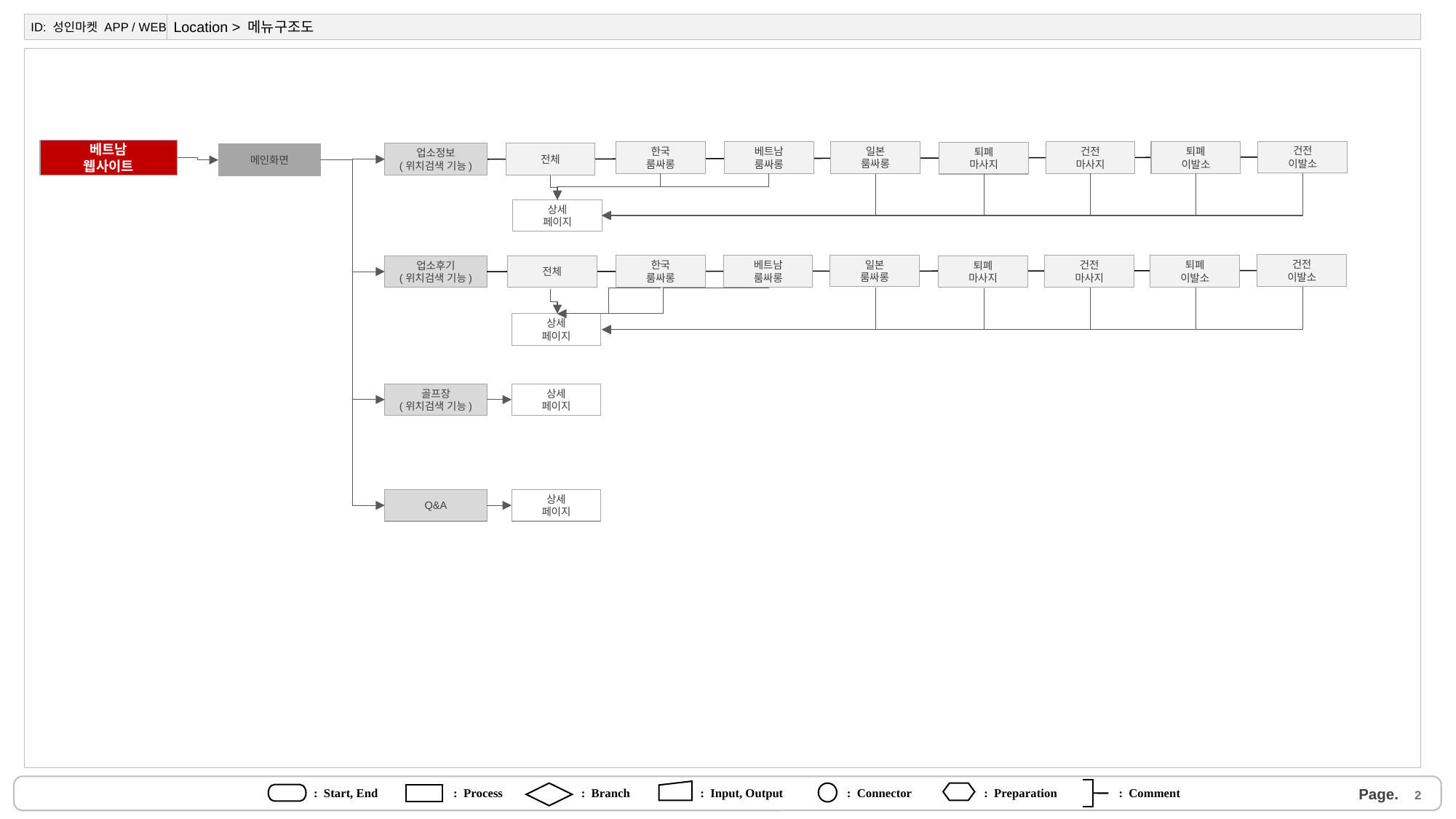

ID: 성인마켓 APP / WEB
Location > 메뉴구조도
베트남
웹사이트
건전
이발소
일본
룸싸롱
한국
룸싸롱
베트남
룸싸롱
건전
마사지
퇴폐
이발소
퇴폐
마사지
업소정보
(위치검색 기능)
전체
메인화면
상세
페이지
건전
이발소
일본
룸싸롱
한국
룸싸롱
베트남
룸싸롱
건전
마사지
퇴폐
이발소
전체
퇴폐
마사지
업소후기
(위치검색 기능)
상세
페이지
골프장
(위치검색 기능)
상세
페이지
Q&A
상세
페이지

:  Start, End
:  Process
:  Branch
:  Input, Output
:  Connector
:  Preparation
:  Comment

2